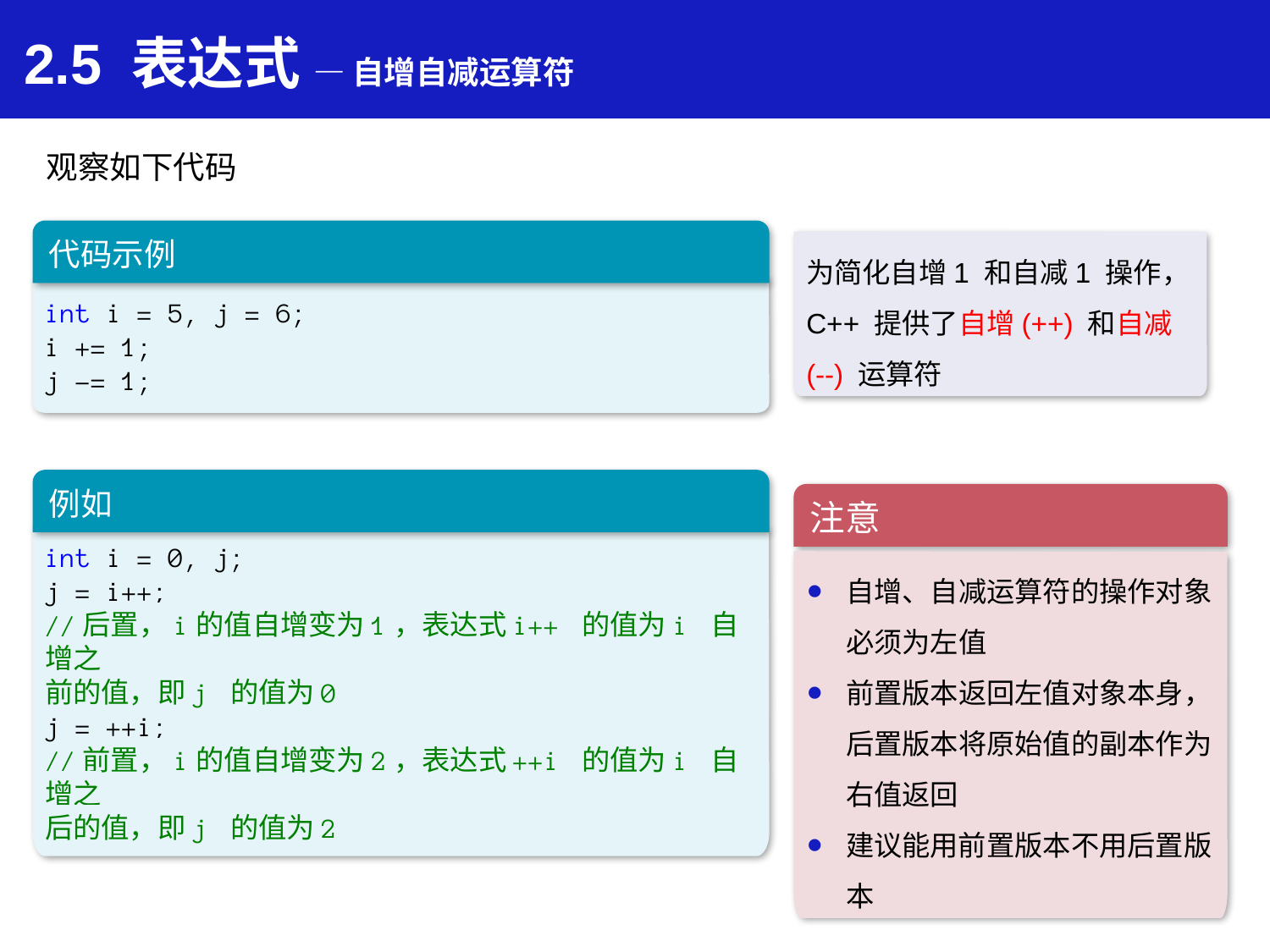

2.5 表达式 — 自增自减运算符
观察如下代码
代码示例
为简化自增1 和自减1 操作，C++ 提供了自增(++) 和自减(--) 运算符
int i = 5, j = 6;
i += 1;
j -= 1;
例如
注意
int i = 0, j;
j = i++;
//后置，i的值自增变为1，表达式i++ 的值为i 自增之
前的值，即j 的值为0
j = ++i;
//前置，i的值自增变为2，表达式++i 的值为i 自增之
后的值，即j 的值为2
自增、自减运算符的操作对象必须为左值
前置版本返回左值对象本身，后置版本将原始值的副本作为右值返回
建议能用前置版本不用后置版本
39